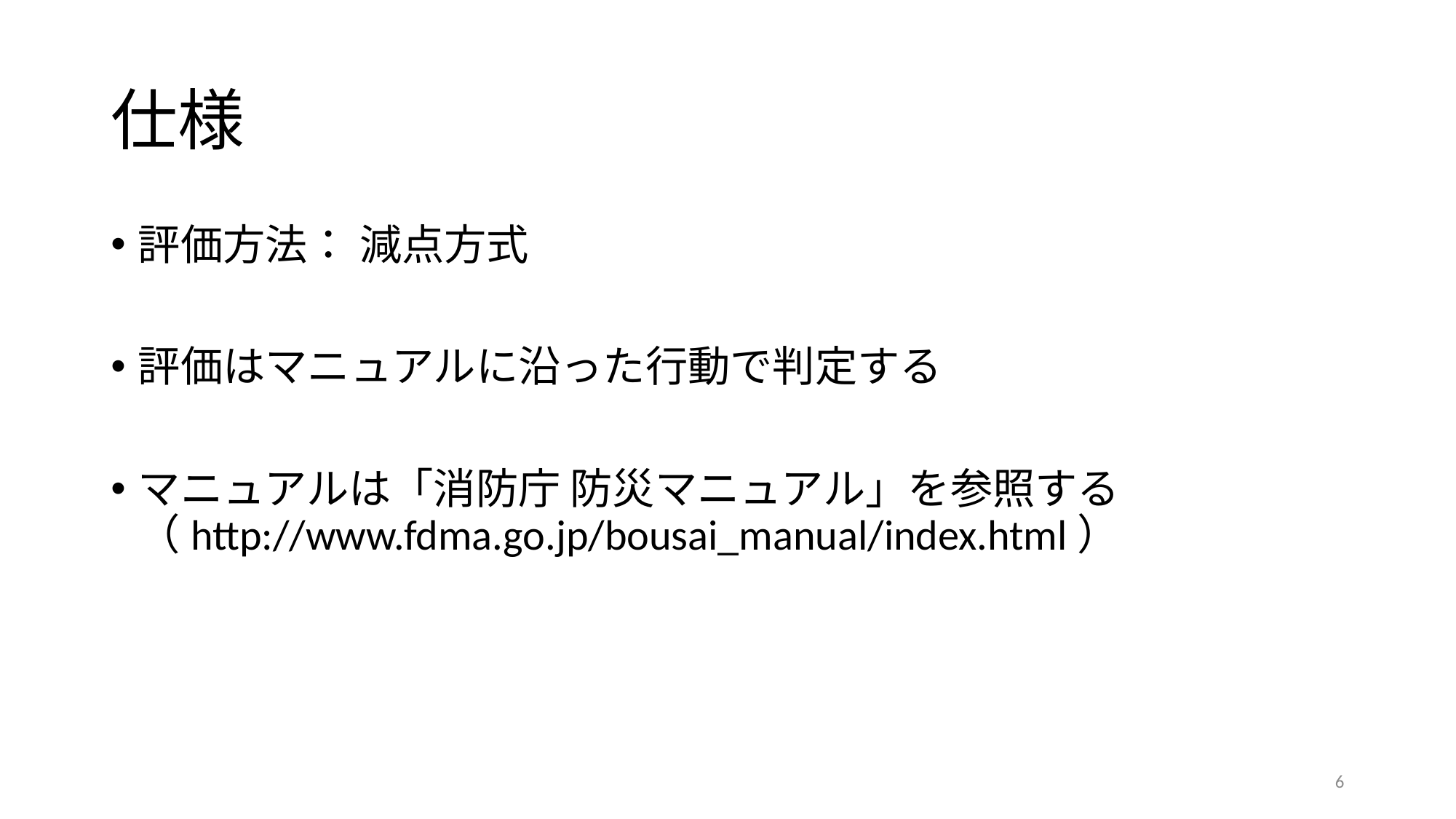

# 仕様
評価方法： 減点方式

評価はマニュアルに沿った行動で判定する

マニュアルは「消防庁 防災マニュアル」を参照する
（http://www.fdma.go.jp/bousai_manual/index.html）
6